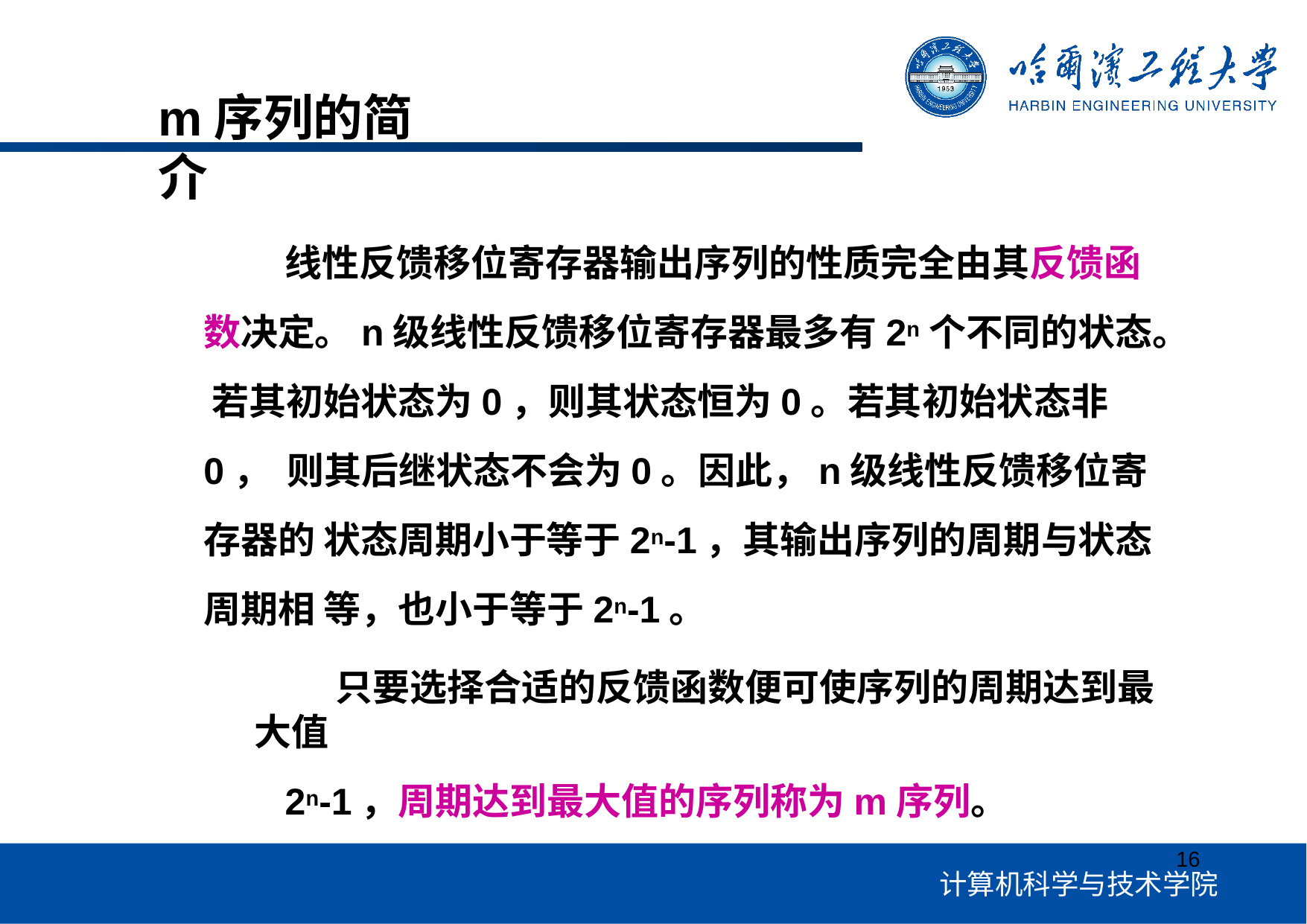

# m序列的简介
线性反馈移位寄存器输出序列的性质完全由其反馈函 数决定。n级线性反馈移位寄存器最多有2n个不同的状态。 若其初始状态为0，则其状态恒为0。若其初始状态非0，  则其后继状态不会为0。因此，n级线性反馈移位寄存器的 状态周期小于等于2n-1，其输出序列的周期与状态周期相 等，也小于等于2n-1。
只要选择合适的反馈函数便可使序列的周期达到最大值
2n-1，周期达到最大值的序列称为m序列。
16